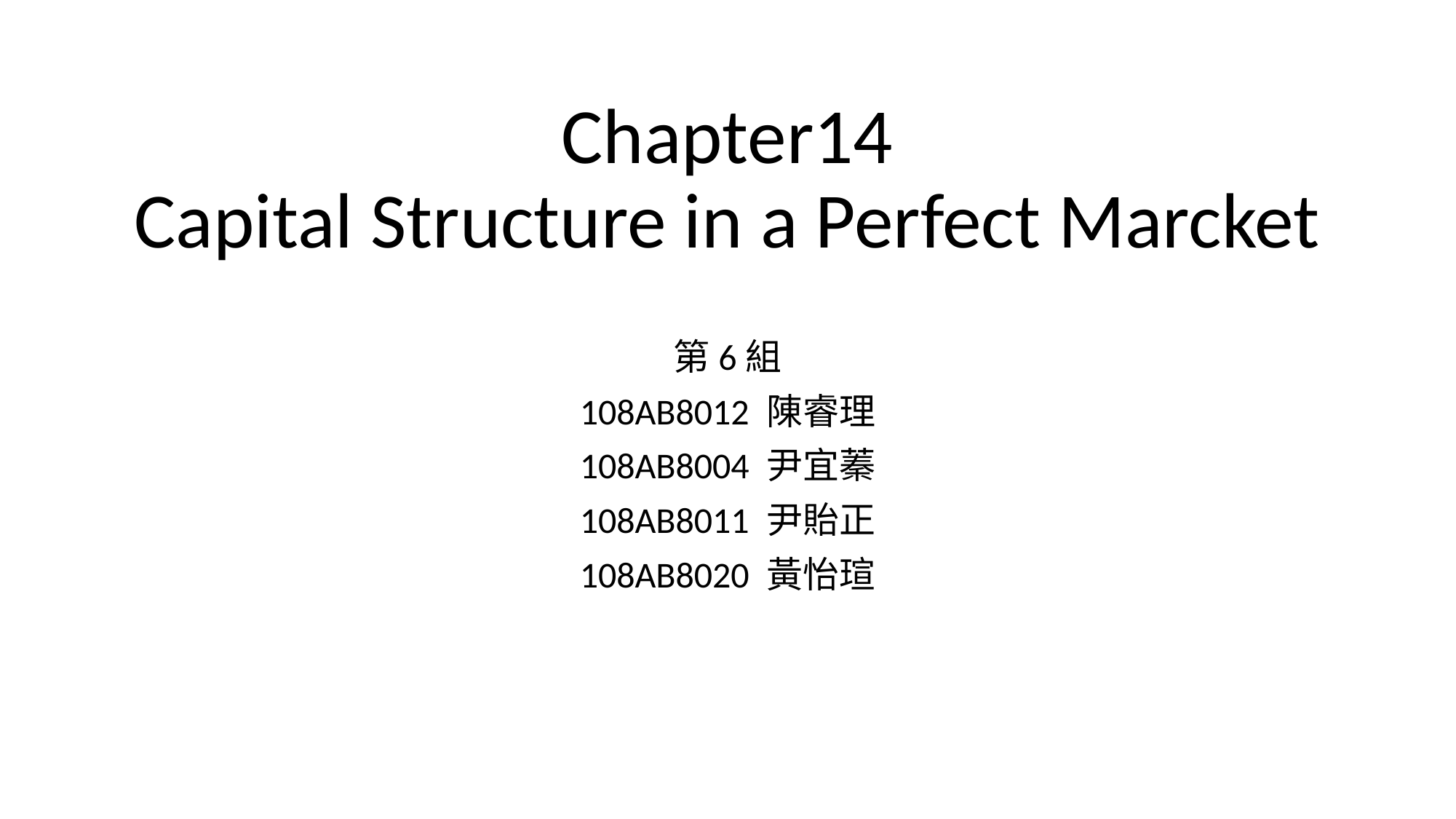

# Chapter14 Capital Structure in a Perfect Marcket
第6組
108AB8012 陳睿理
108AB8004 尹宜蓁
108AB8011 尹貽正
108AB8020 黃怡瑄